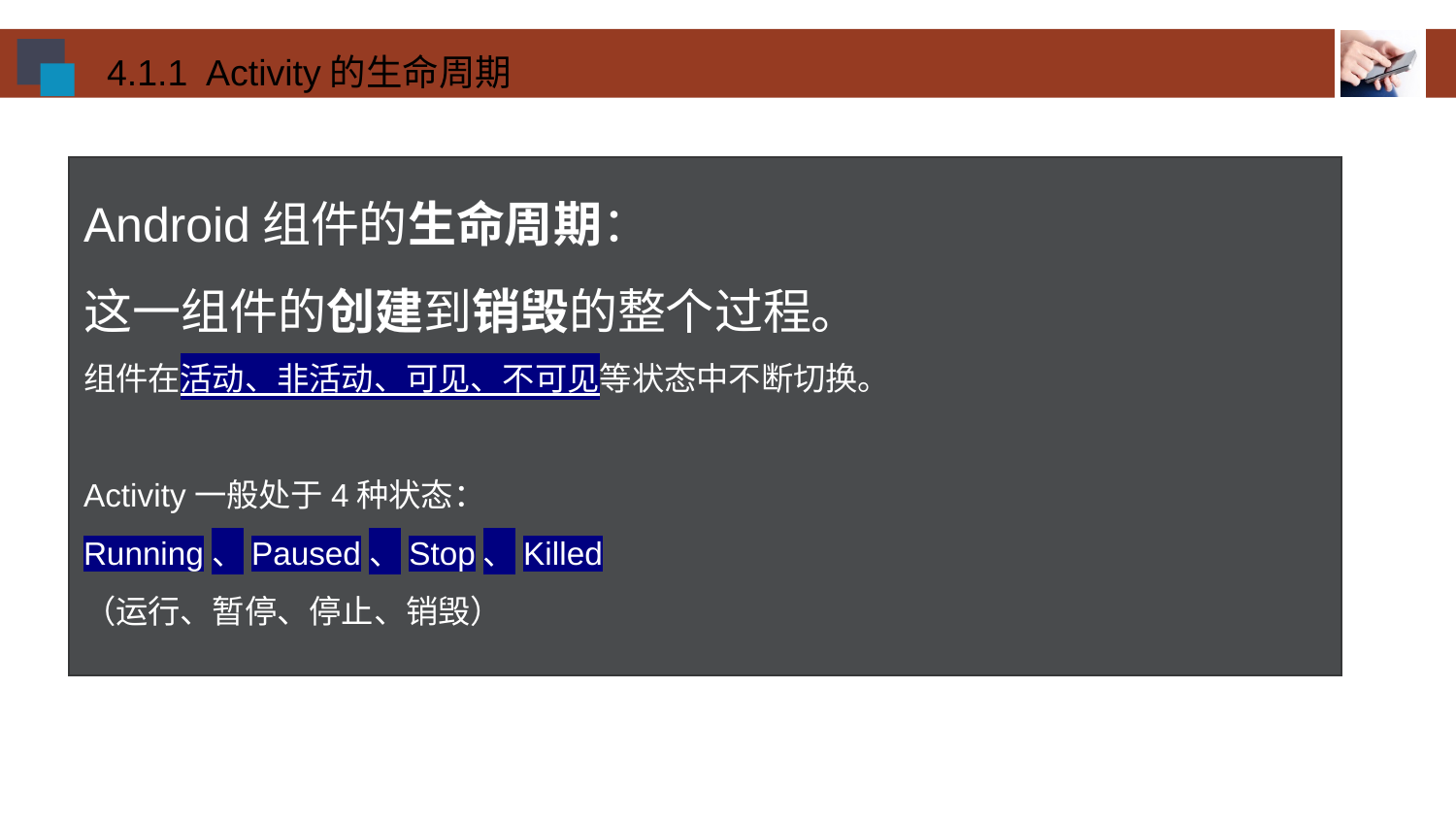

4.1.1  Activity的生命周期
Android组件的生命周期：
这一组件的创建到销毁的整个过程。
组件在活动、非活动、可见、不可见等状态中不断切换。

Activity一般处于4种状态：
Running、Paused、Stop、Killed
（运行、暂停、停止、销毁）